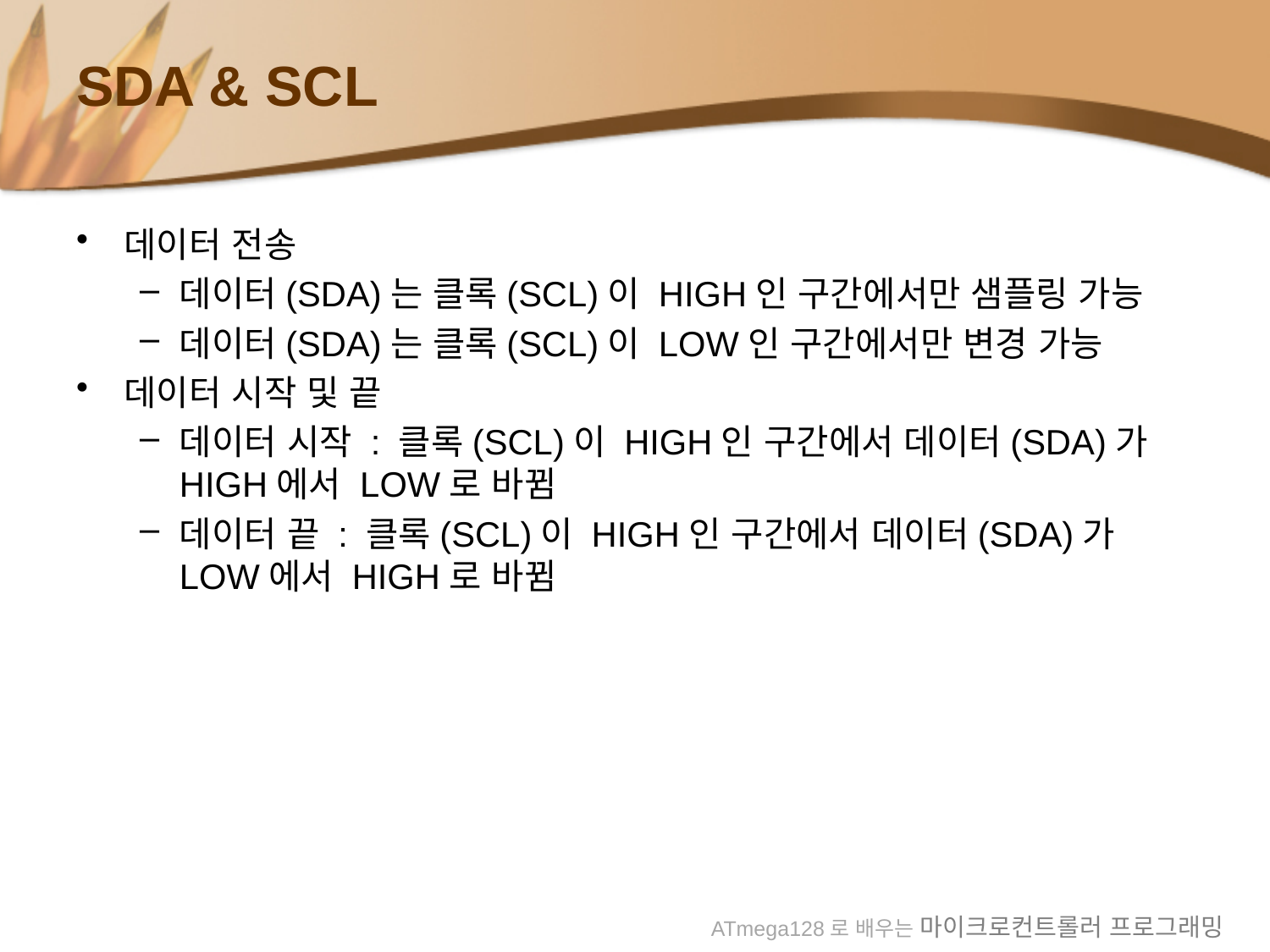

# SDA & SCL
데이터 전송
데이터(SDA)는 클록(SCL)이 HIGH인 구간에서만 샘플링 가능
데이터(SDA)는 클록(SCL)이 LOW인 구간에서만 변경 가능
데이터 시작 및 끝
데이터 시작 : 클록(SCL)이 HIGH인 구간에서 데이터(SDA)가 HIGH에서 LOW로 바뀜
데이터 끝 : 클록(SCL)이 HIGH인 구간에서 데이터(SDA)가 LOW에서 HIGH로 바뀜